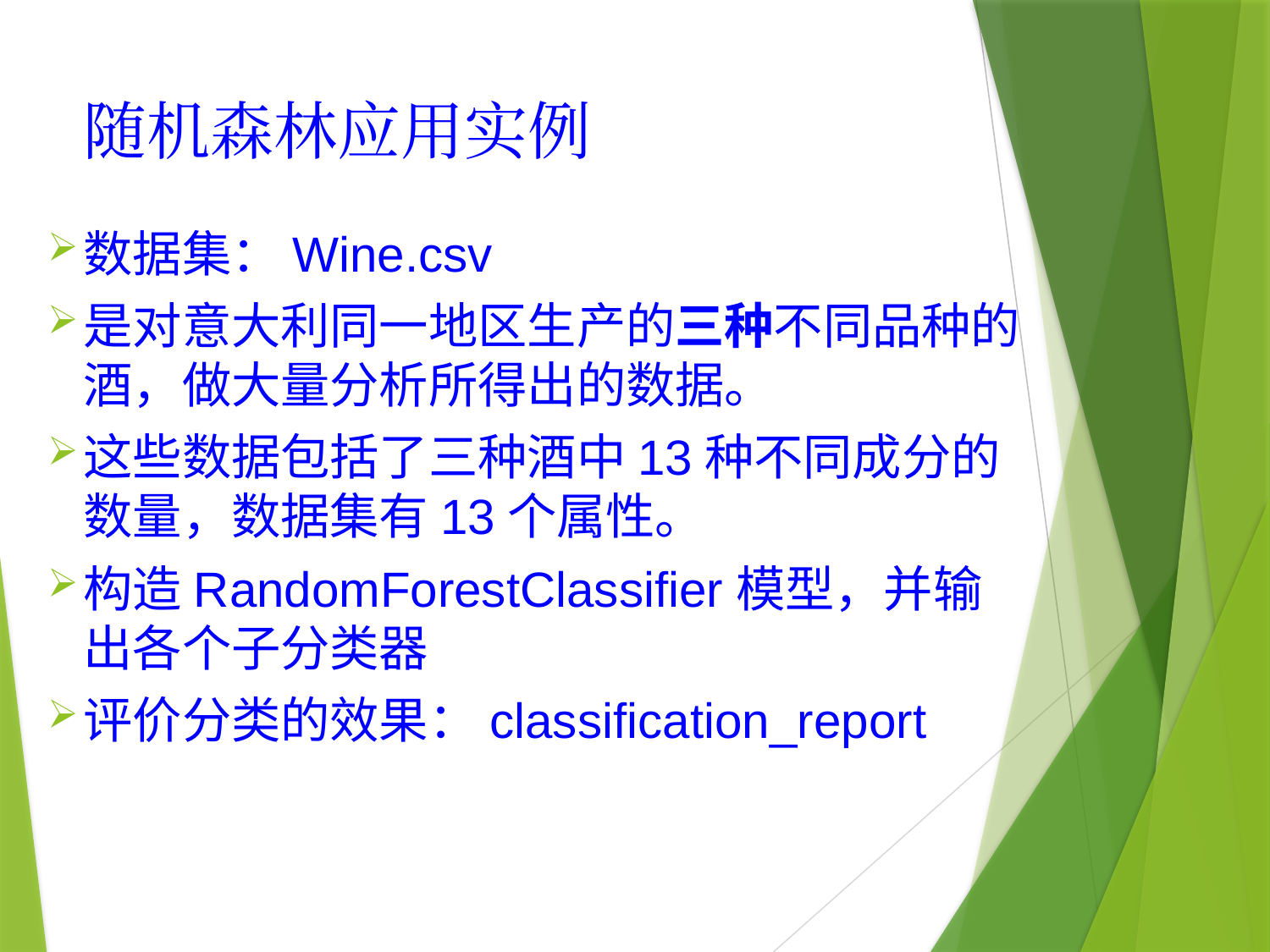

# 随机森林应用实例
数据集：Wine.csv
是对意大利同一地区生产的三种不同品种的酒，做大量分析所得出的数据。
这些数据包括了三种酒中13种不同成分的数量，数据集有13个属性。
构造RandomForestClassifier模型，并输出各个子分类器
评价分类的效果：classification_report